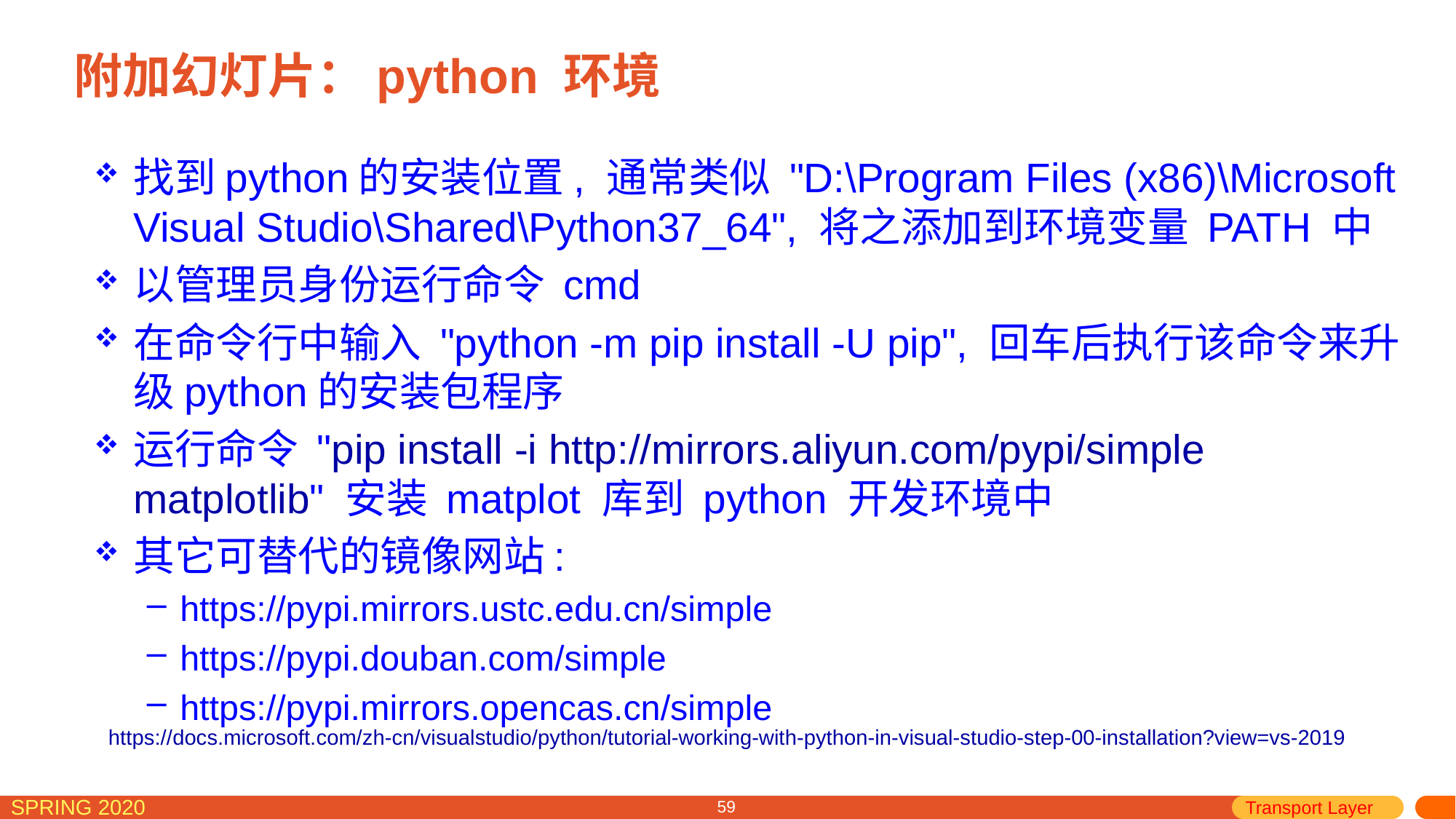

# 附加幻灯片：python 环境
找到python的安装位置, 通常类似 "D:\Program Files (x86)\Microsoft Visual Studio\Shared\Python37_64", 将之添加到环境变量 PATH 中
以管理员身份运行命令 cmd
在命令行中输入 "python -m pip install -U pip", 回车后执行该命令来升级python的安装包程序
运行命令 "pip install -i http://mirrors.aliyun.com/pypi/simple matplotlib" 安装 matplot 库到 python 开发环境中
其它可替代的镜像网站:
https://pypi.mirrors.ustc.edu.cn/simple
https://pypi.douban.com/simple
https://pypi.mirrors.opencas.cn/simple
https://docs.microsoft.com/zh-cn/visualstudio/python/tutorial-working-with-python-in-visual-studio-step-00-installation?view=vs-2019
Transport Layer